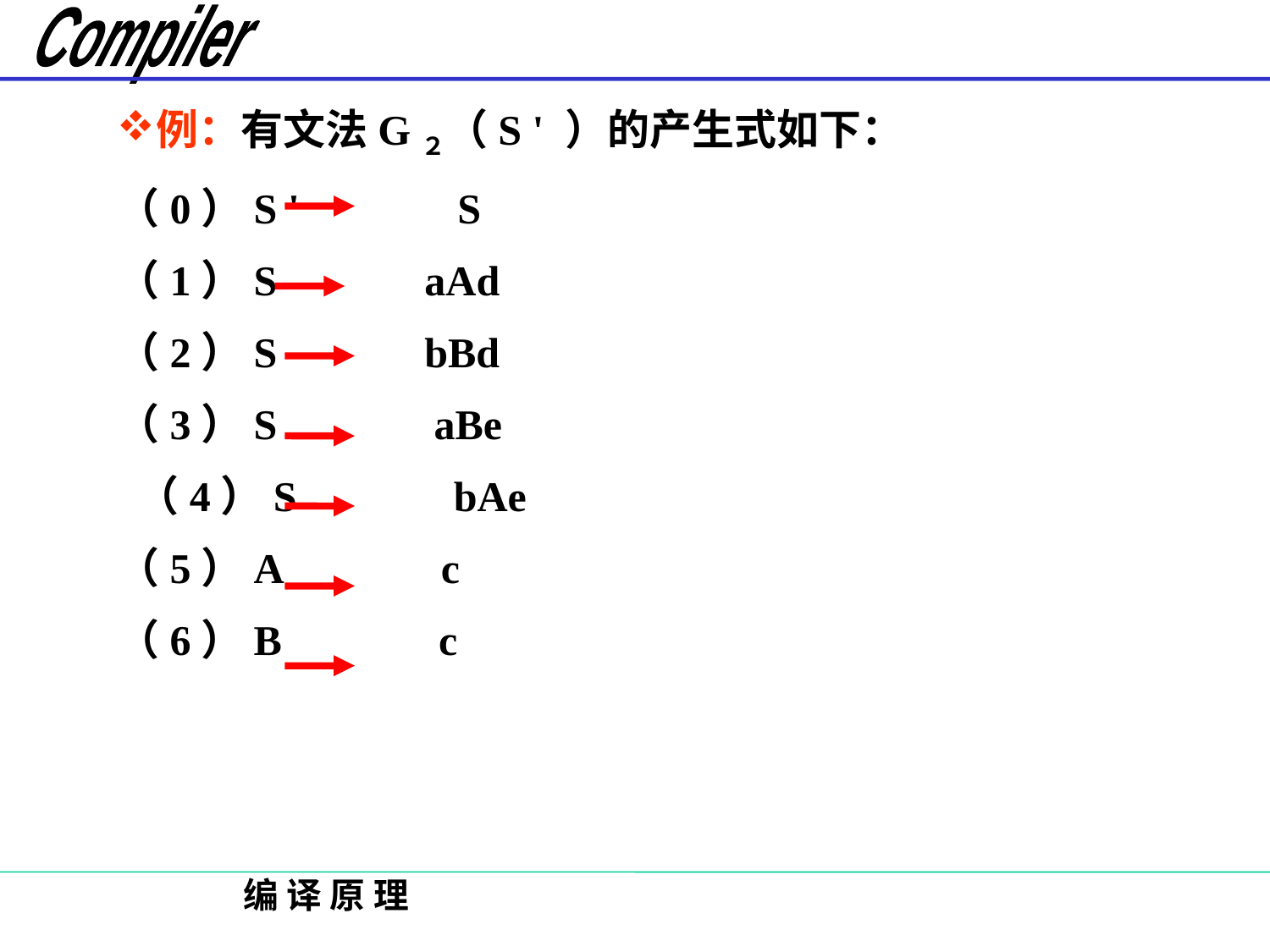

例：有文法G２（S ' ）的产生式如下：
（0）S ' 　　　S
（1）S　　　aAd
（2）S　　　bBd
（3）S　　 　aBe
 （4）S　　 　bAe
（5）A　　 　c
（6）B　　 　c